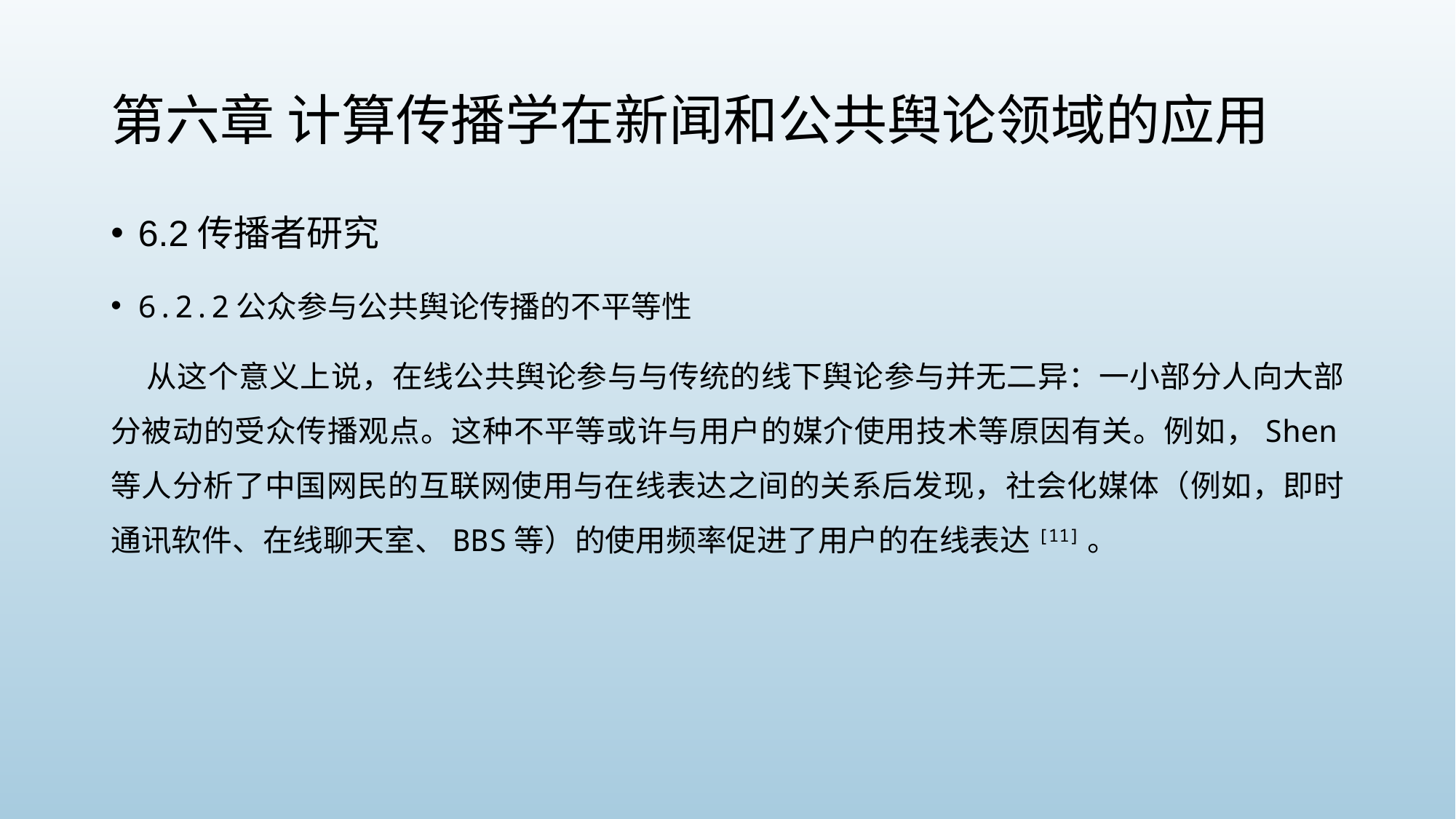

# 第六章 计算传播学在新闻和公共舆论领域的应用
6.2传播者研究
6.2.2公众参与公共舆论传播的不平等性
    从这个意义上说，在线公共舆论参与与传统的线下舆论参与并无二异：一小部分人向大部分被动的受众传播观点。这种不平等或许与用户的媒介使用技术等原因有关。例如，Shen等人分析了中国网民的互联网使用与在线表达之间的关系后发现，社会化媒体（例如，即时通讯软件、在线聊天室、BBS等）的使用频率促进了用户的在线表达[11]。